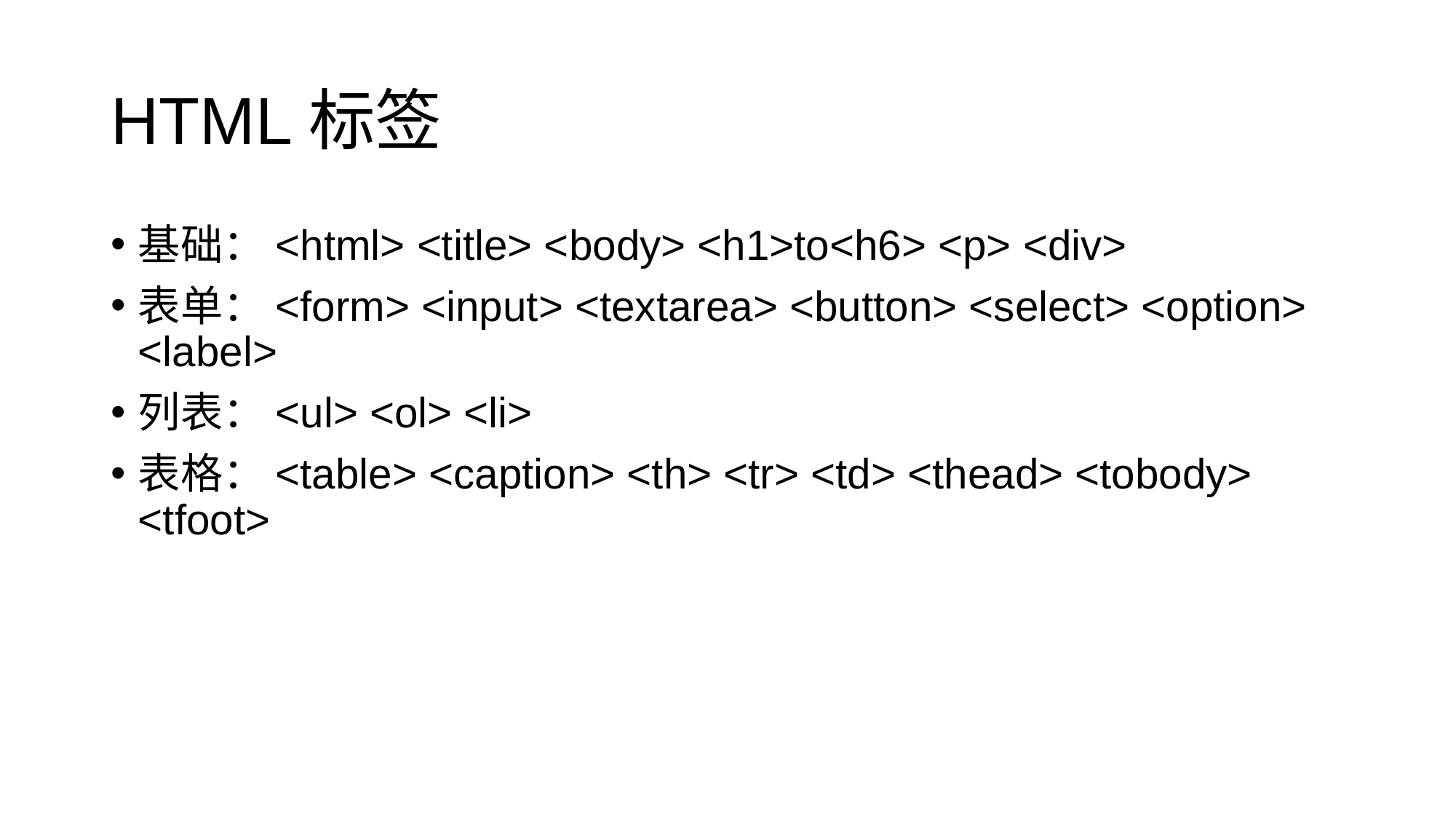

# HTML标签
基础：<html> <title> <body> <h1>to<h6> <p> <div>
表单：<form> <input> <textarea> <button> <select> <option> <label>
列表：<ul> <ol> <li>
表格：<table> <caption> <th> <tr> <td> <thead> <tobody> <tfoot>